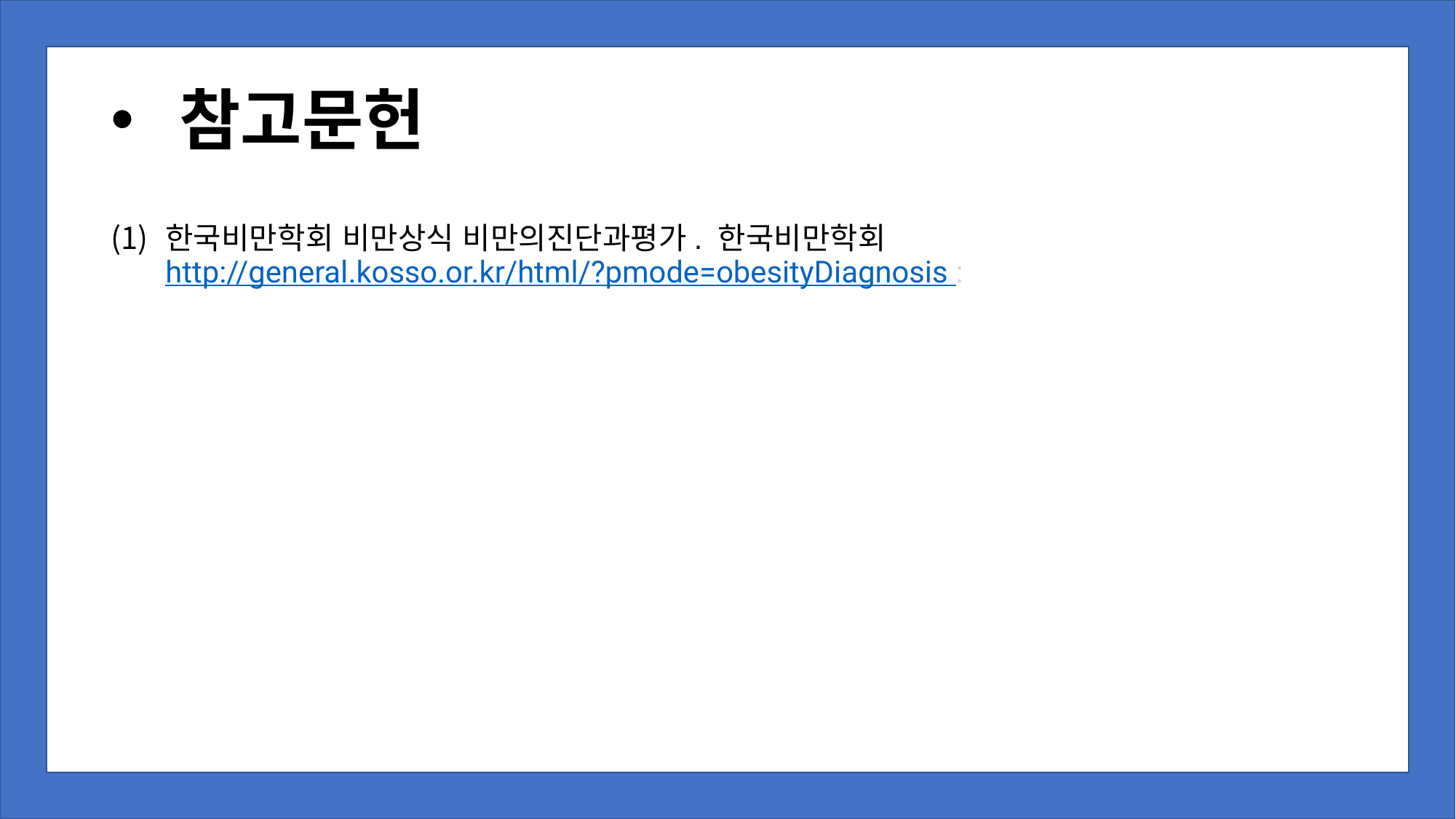

# 참고문헌
한국비만학회 비만상식 비만의진단과평가. 한국비만학회
http://general.kosso.or.kr/html/?pmode=obesityDiagnosis :